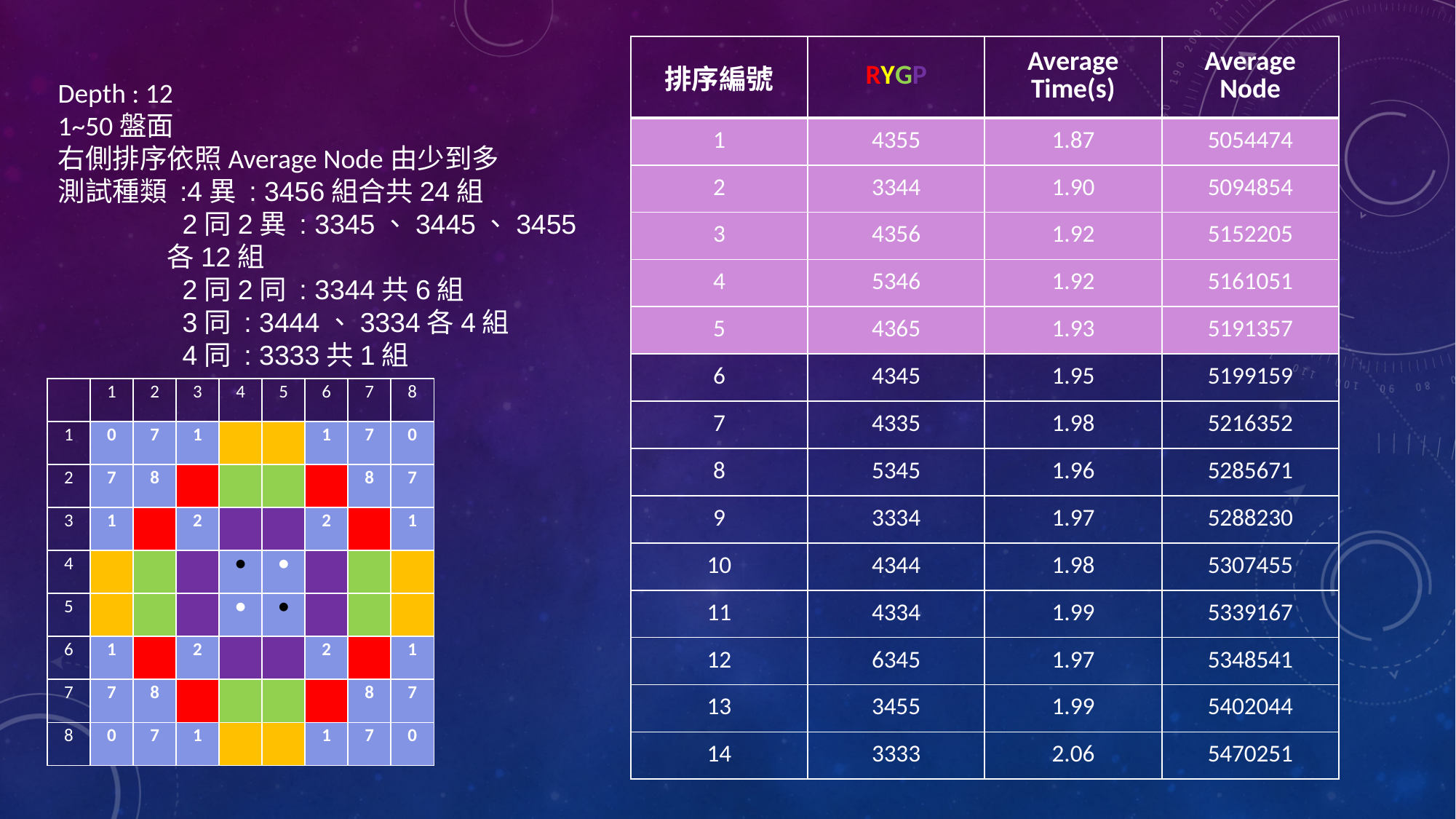

| 排序編號 | RYGP | Average Time(s) | Average Node |
| --- | --- | --- | --- |
| 1 | 4355 | 1.87 | 5054474 |
| 2 | 3344 | 1.90 | 5094854 |
| 3 | 4356 | 1.92 | 5152205 |
| 4 | 5346 | 1.92 | 5161051 |
| 5 | 4365 | 1.93 | 5191357 |
| 6 | 4345 | 1.95 | 5199159 |
| 7 | 4335 | 1.98 | 5216352 |
| 8 | 5345 | 1.96 | 5285671 |
| 9 | 3334 | 1.97 | 5288230 |
| 10 | 4344 | 1.98 | 5307455 |
| 11 | 4334 | 1.99 | 5339167 |
| 12 | 6345 | 1.97 | 5348541 |
| 13 | 3455 | 1.99 | 5402044 |
| 14 | 3333 | 2.06 | 5470251 |
Depth : 12
1~50盤面
右側排序依照Average Node由少到多
測試種類 :4異 : 3456組合共24組
  2同2異 : 3345、3445、3455各12組
  2同2同 : 3344共6組
  3同 : 3444、3334各4組
  4同 : 3333共1組
|  | 1 | 2 | 3 | 4 | 5 | 6 | 7 | 8 |
| --- | --- | --- | --- | --- | --- | --- | --- | --- |
| 1 | 0 | 7 | 1 |  |  | 1 | 7 | 0 |
| 2 | 7 | 8 |  |  |  |  | 8 | 7 |
| 3 | 1 |  | 2 |  |  | 2 |  | 1 |
| 4 |  |  |  | ● | ● |  |  |  |
| 5 |  |  |  | ● | ● |  |  |  |
| 6 | 1 |  | 2 |  |  | 2 |  | 1 |
| 7 | 7 | 8 |  |  |  |  | 8 | 7 |
| 8 | 0 | 7 | 1 |  |  | 1 | 7 | 0 |